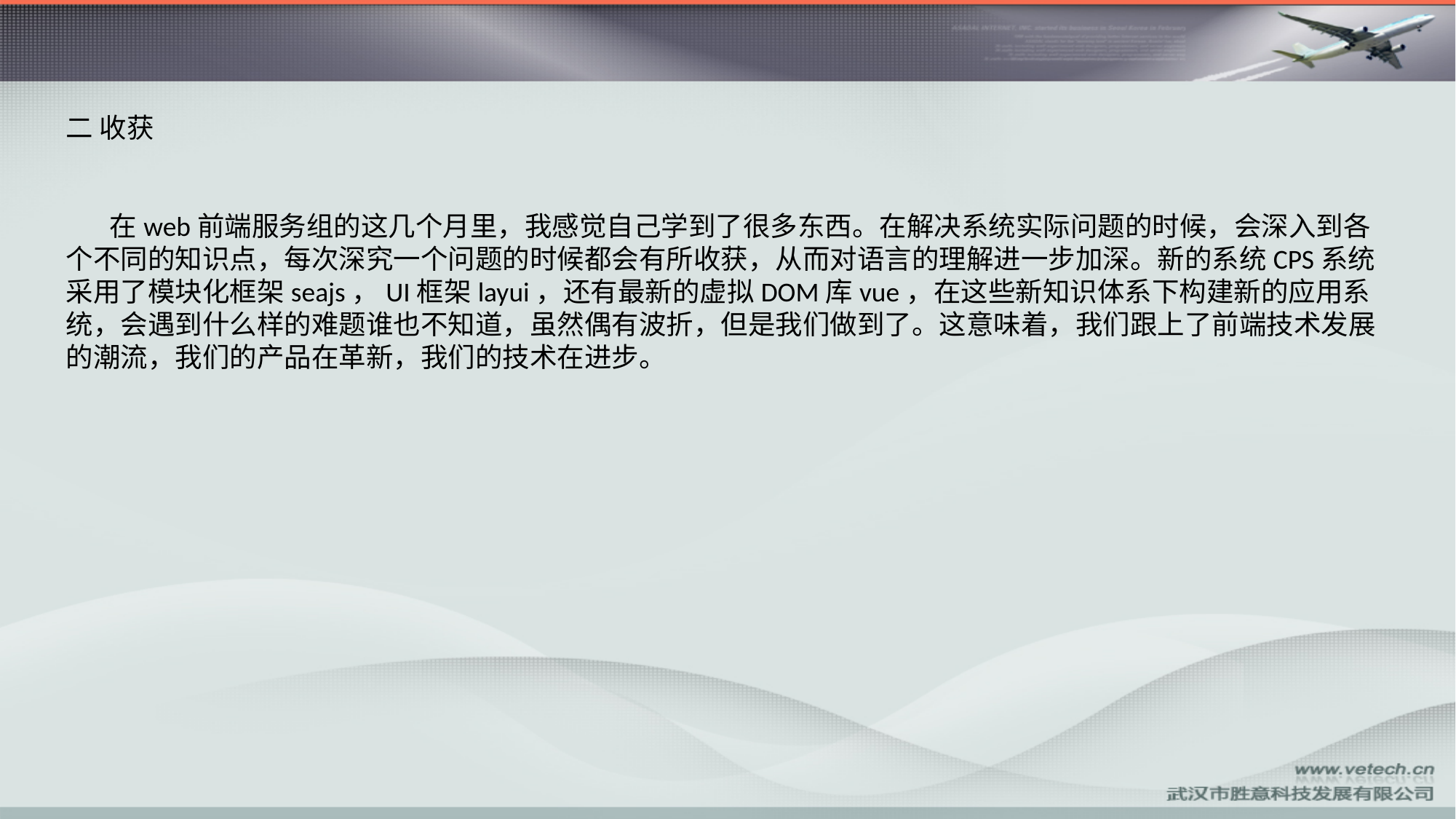

二 收获

      在web前端服务组的这几个月里，我感觉自己学到了很多东西。在解决系统实际问题的时候，会深入到各个不同的知识点，每次深究一个问题的时候都会有所收获，从而对语言的理解进一步加深。新的系统CPS系统采用了模块化框架seajs，UI框架layui，还有最新的虚拟DOM库vue，在这些新知识体系下构建新的应用系统，会遇到什么样的难题谁也不知道，虽然偶有波折，但是我们做到了。这意味着，我们跟上了前端技术发展的潮流，我们的产品在革新，我们的技术在进步。